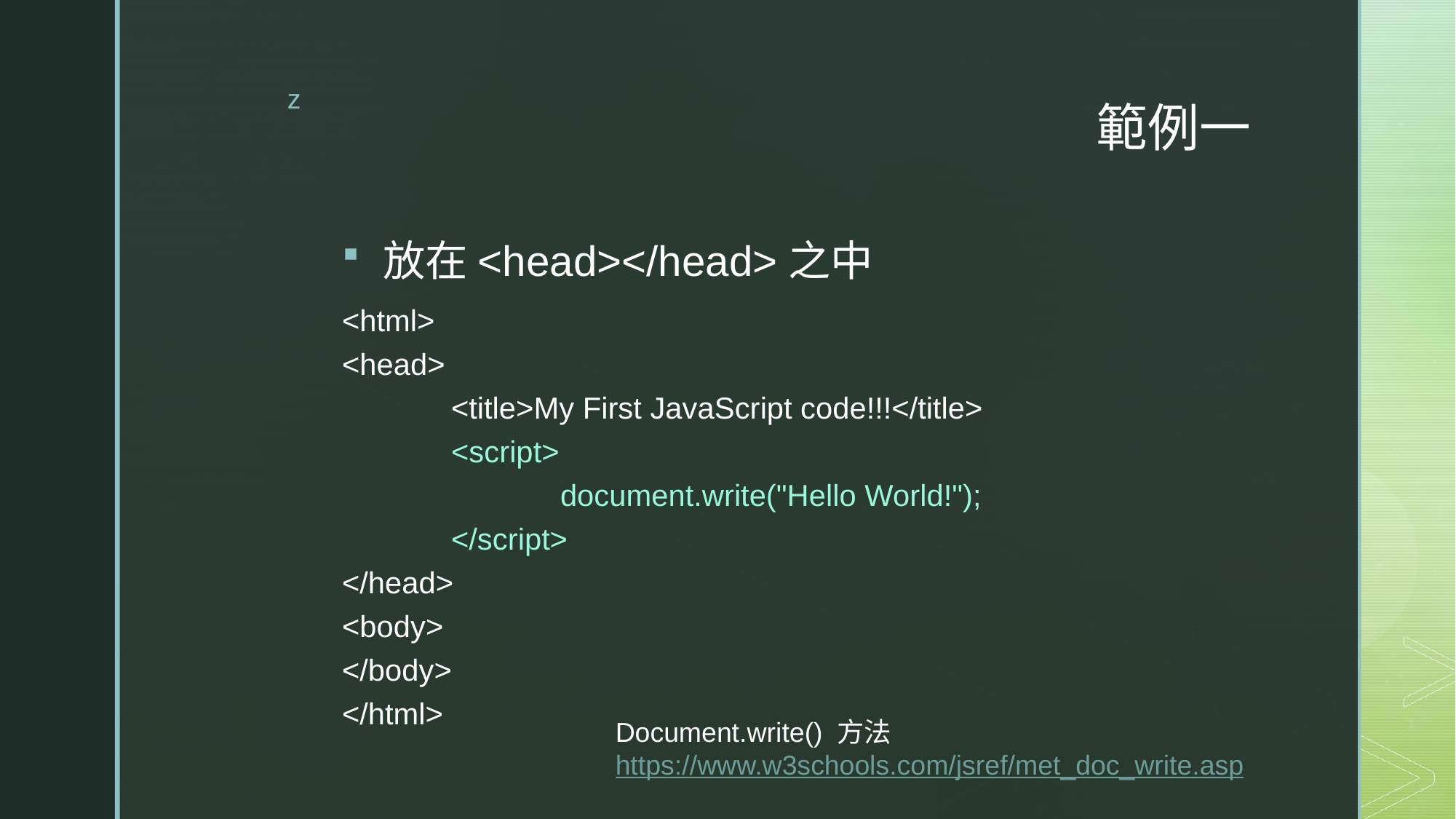

# 範例一
放在<head></head>之中
<html>
<head>
	<title>My First JavaScript code!!!</title>
	<script>
		document.write("Hello World!");
	</script>
</head>
<body>
</body>
</html>
Document.write() 方法 https://www.w3schools.com/jsref/met_doc_write.asp